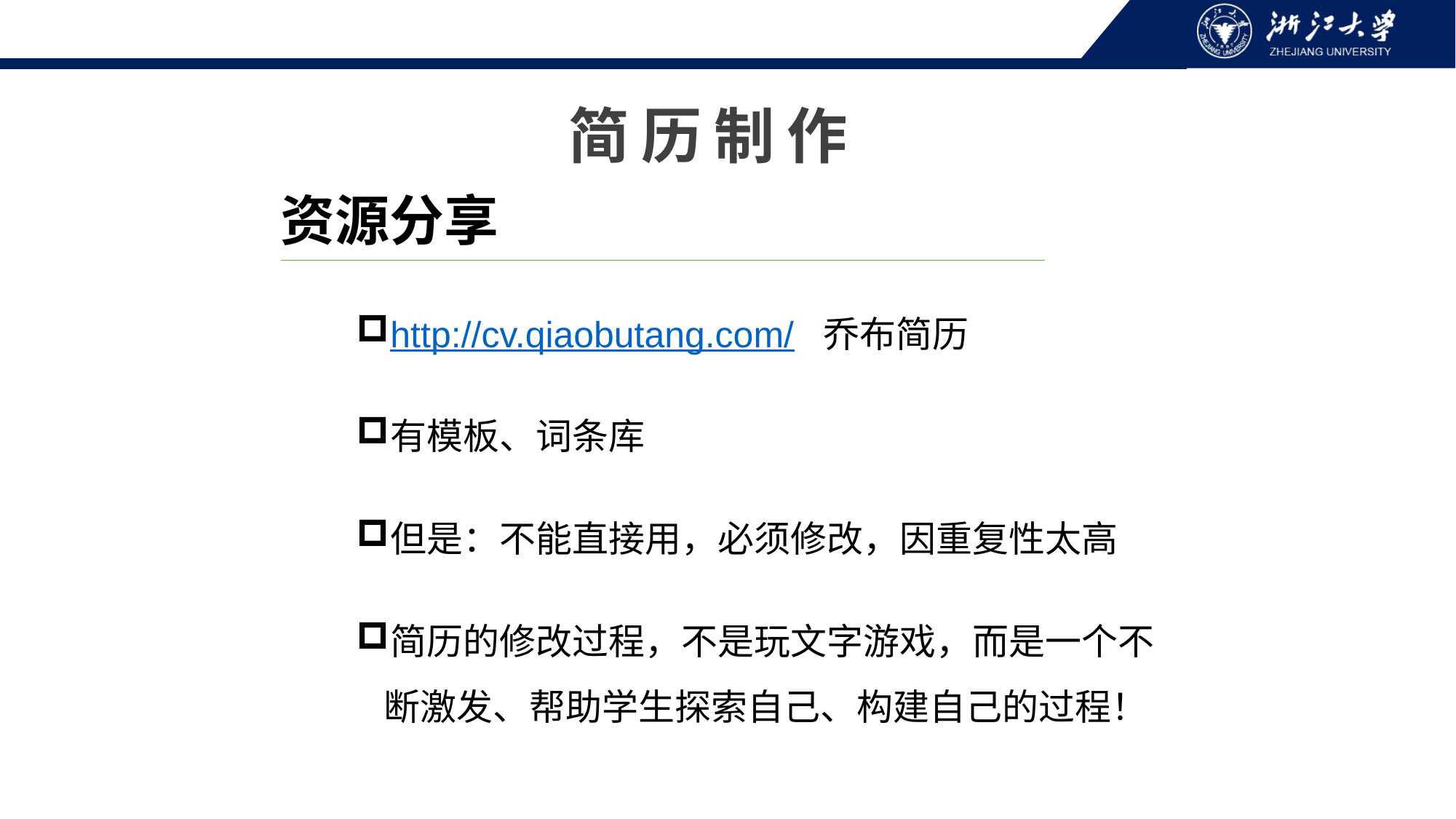

简历制作
资源分享
http://cv.qiaobutang.com/  乔布简历
有模板、词条库
但是：不能直接用，必须修改，因重复性太高
简历的修改过程，不是玩文字游戏，而是一个不断激发、帮助学生探索自己、构建自己的过程！